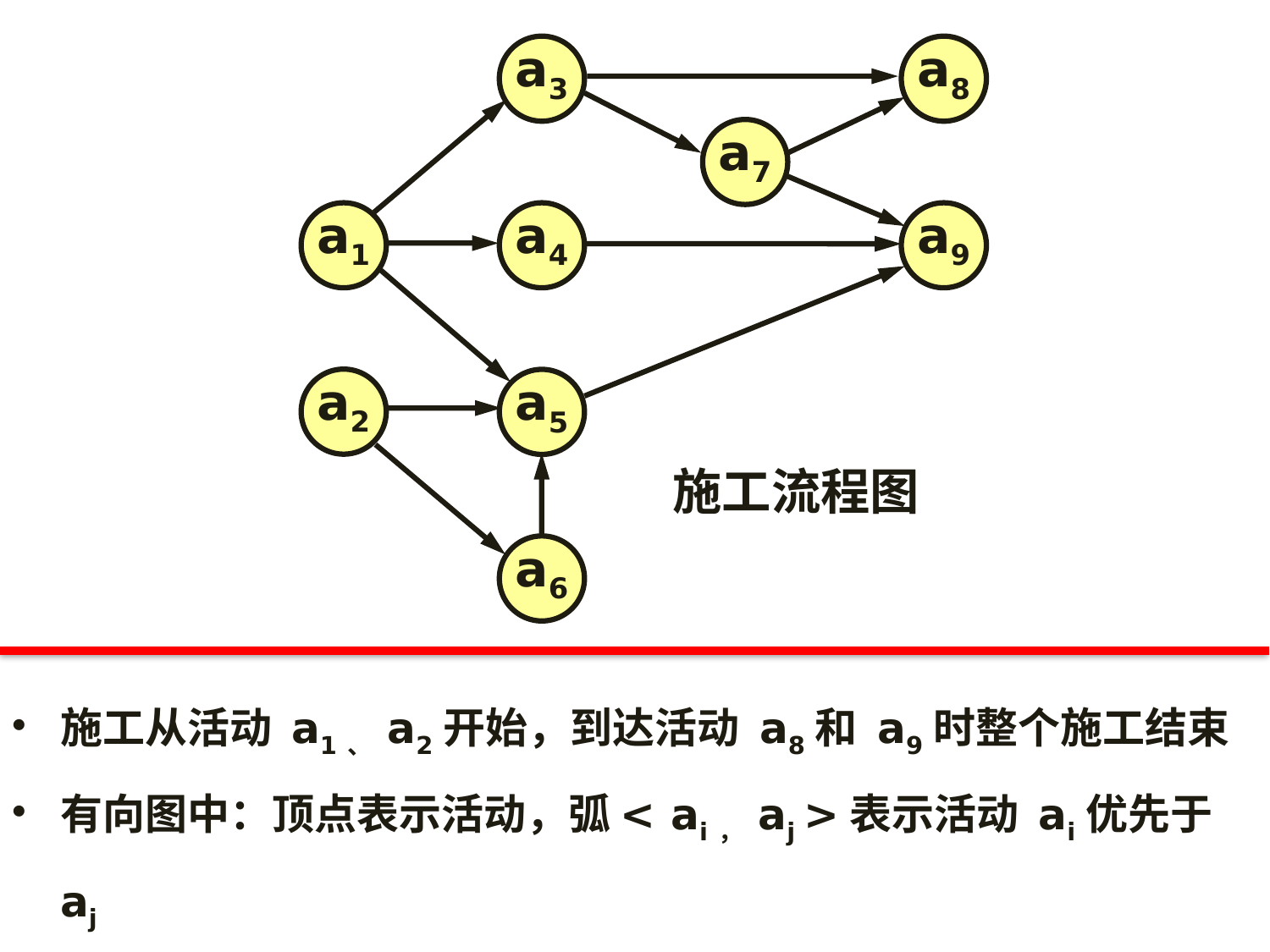

a3
a8

a7

a1
a4
a9

a2
a5

施工流程图
a6
施工从活动 a1、 a2开始，到达活动 a8和 a9时整个施工结束
有向图中：顶点表示活动，弧< ai， aj >表示活动 ai优先于 aj
称这类有向图为：顶点表示活动的网（AOV网）